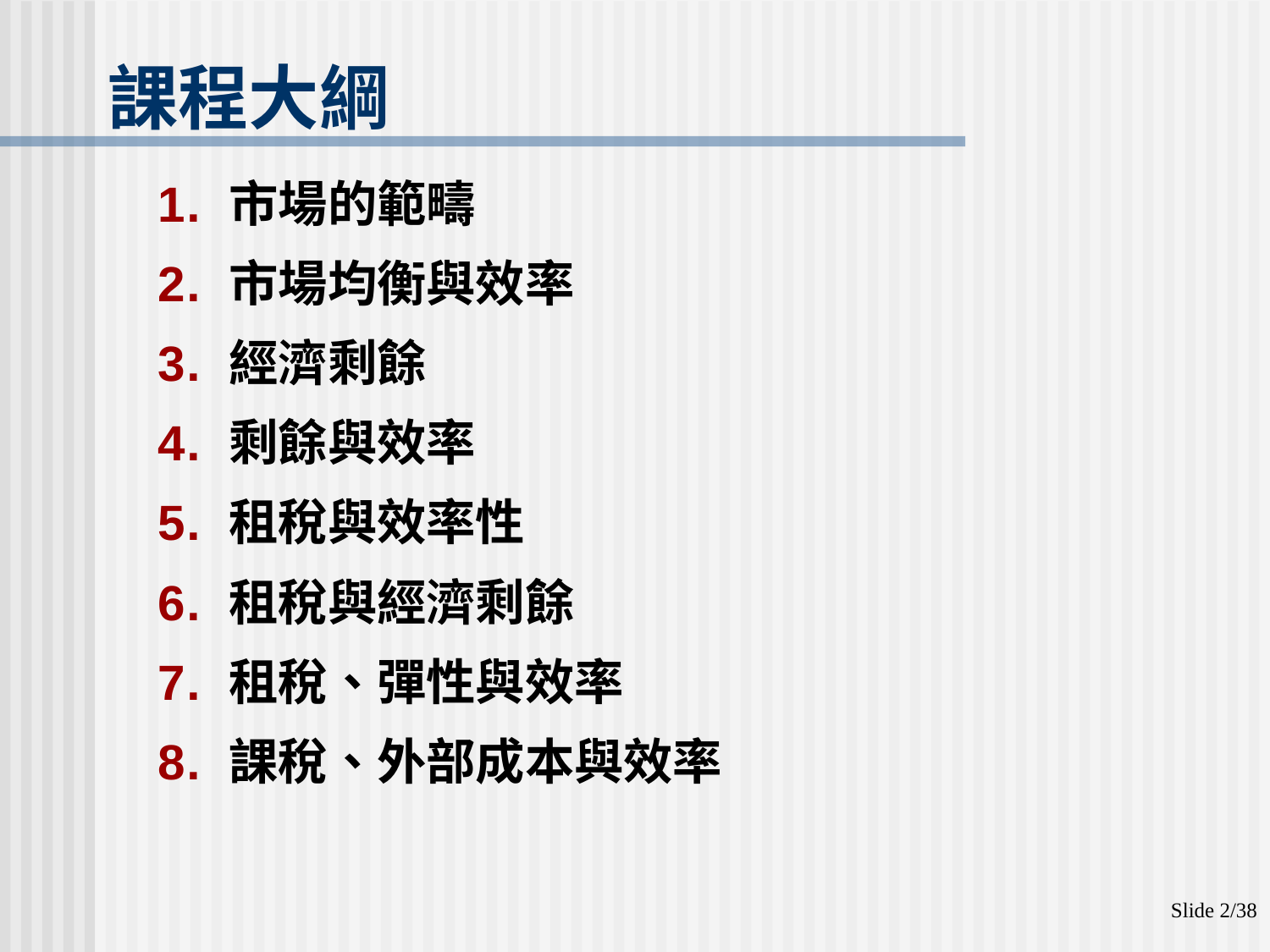

# 課程大綱
市場的範疇
市場均衡與效率
經濟剩餘
剩餘與效率
租稅與效率性
租稅與經濟剩餘
租稅、彈性與效率
課稅、外部成本與效率
Slide 2/38